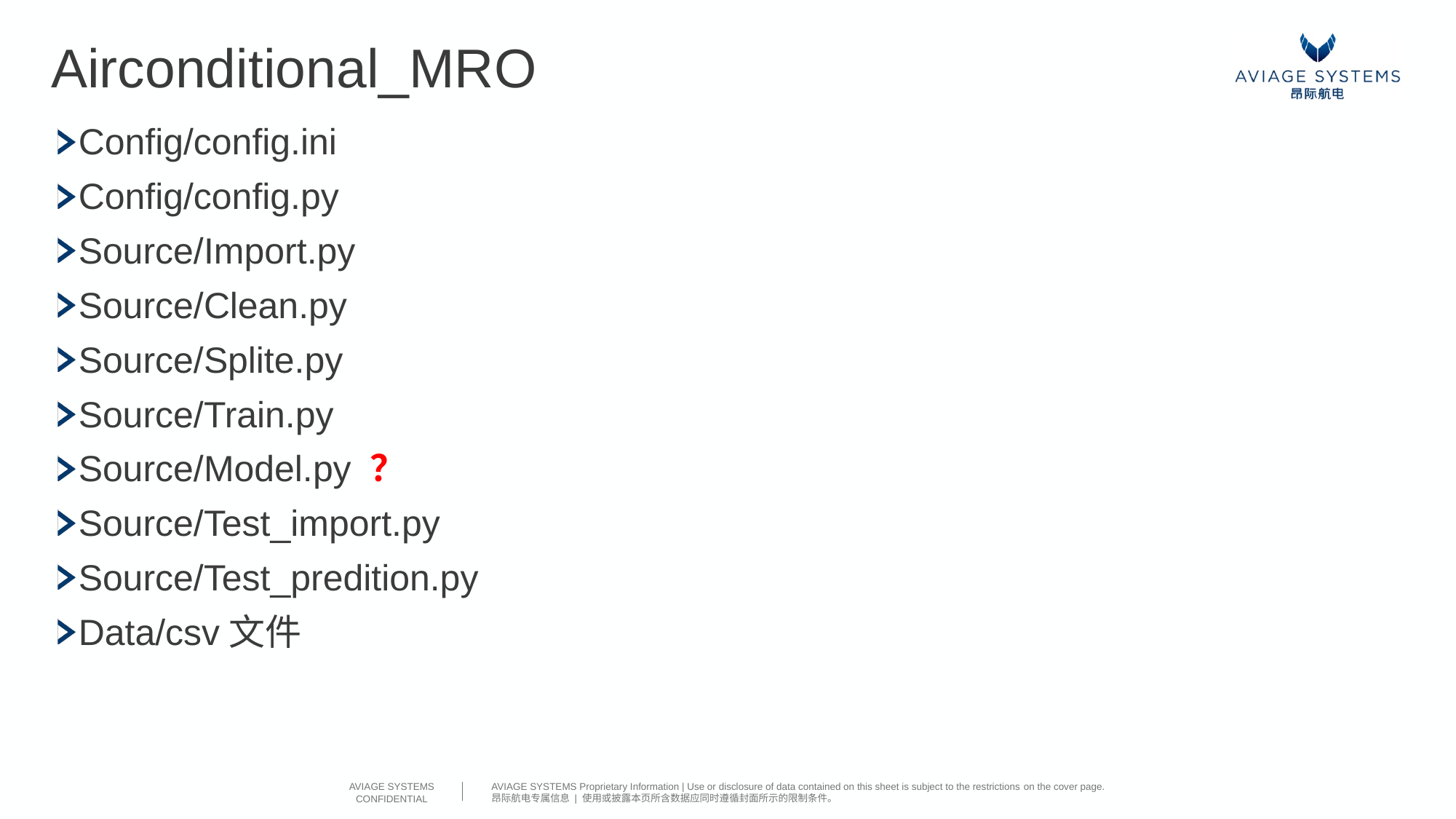

# Airconditional_MRO
Config/config.ini
Config/config.py
Source/Import.py
Source/Clean.py
Source/Splite.py
Source/Train.py
Source/Model.py ？
Source/Test_import.py
Source/Test_predition.py
Data/csv文件